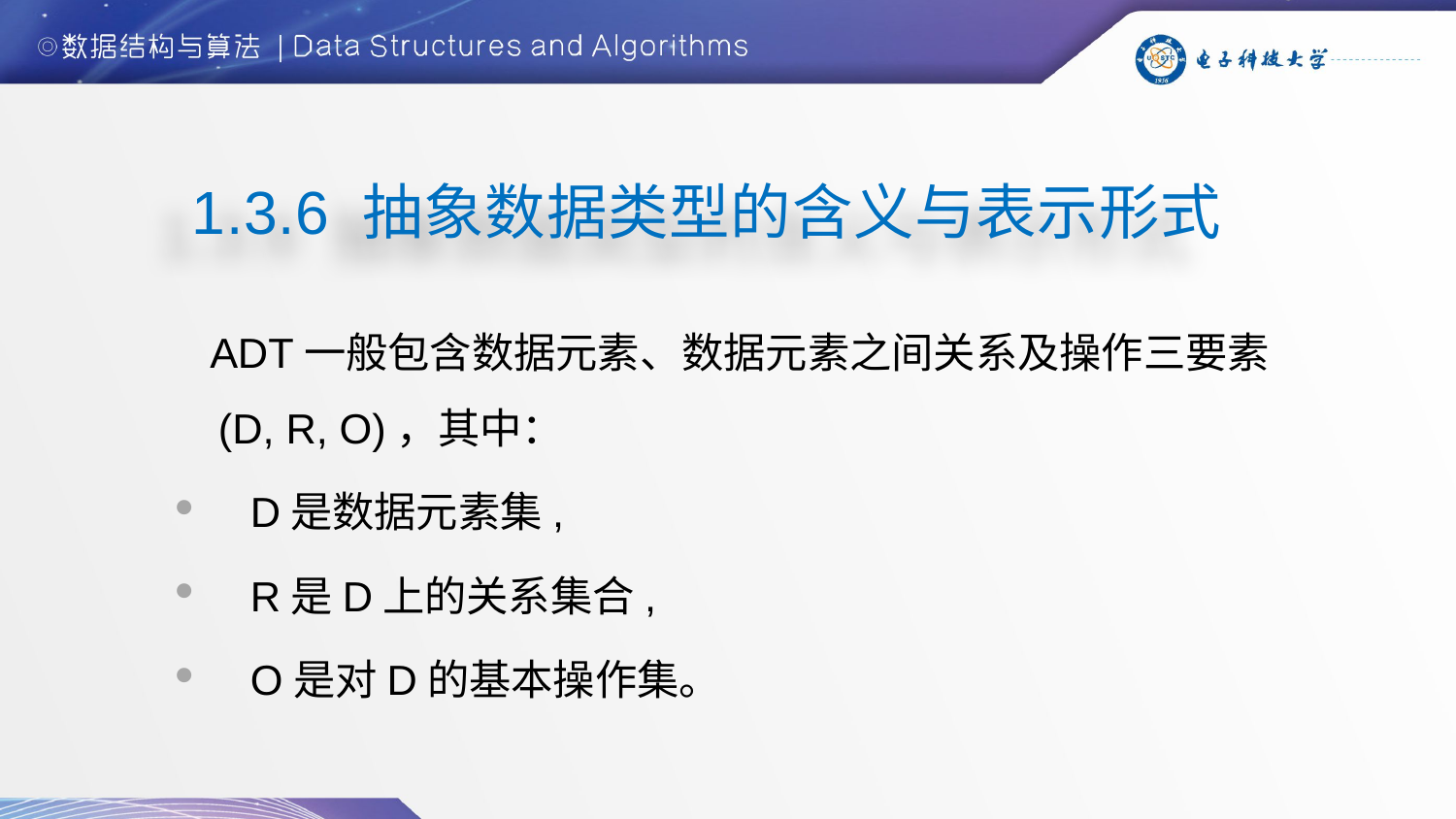

# 1.3.6 抽象数据类型的含义与表示形式
   ADT一般包含数据元素、数据元素之间关系及操作三要素(D, R, O)，其中：
   D是数据元素集,
   R是D上的关系集合,
   O是对D的基本操作集。